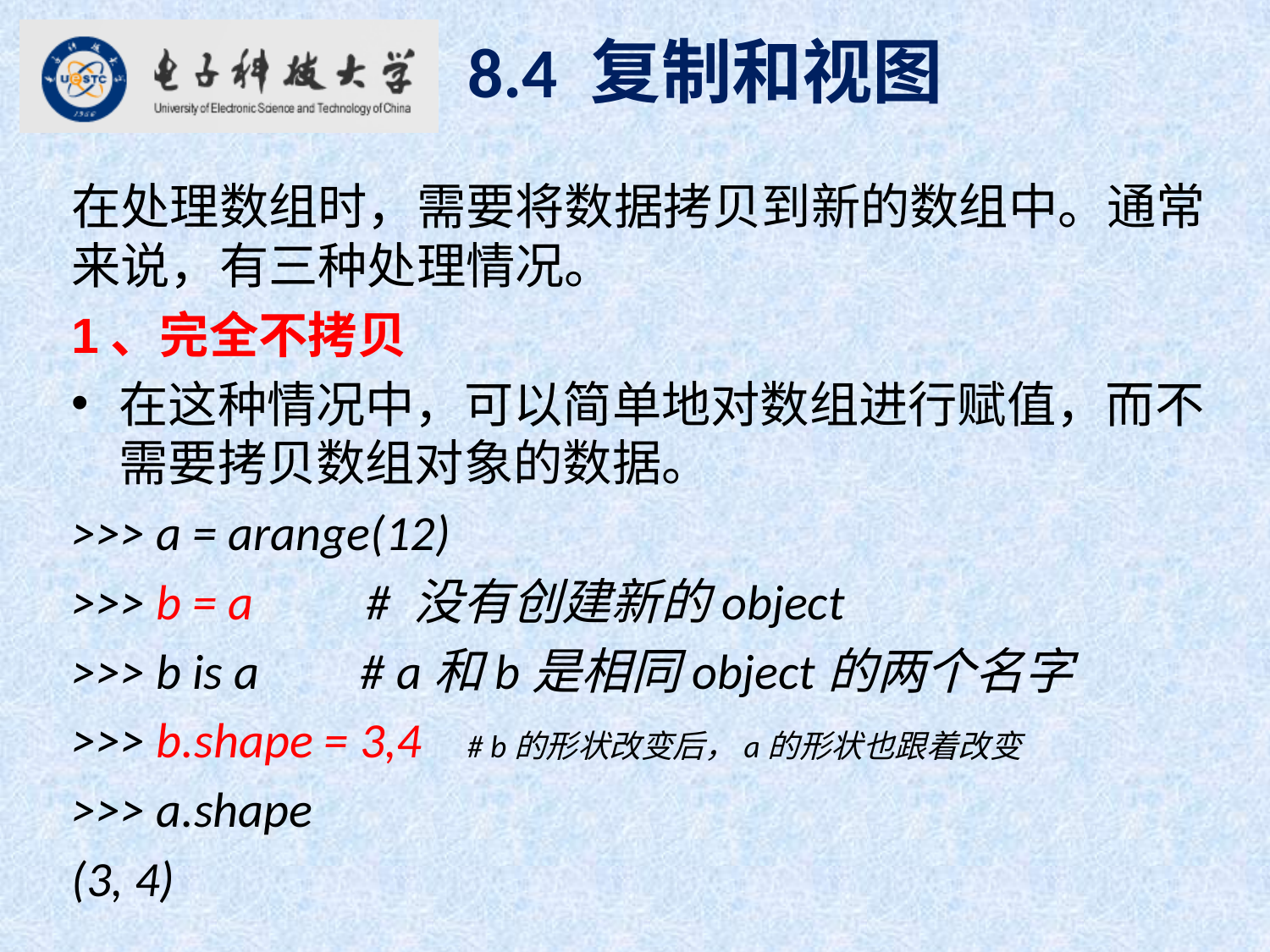

8.4 复制和视图
在处理数组时，需要将数据拷贝到新的数组中。通常来说，有三种处理情况。
1、完全不拷贝
在这种情况中，可以简单地对数组进行赋值，而不需要拷贝数组对象的数据。
>>> a = arange(12)
>>> b = a          # 没有创建新的object
>>> b is a         # a和b是相同object的两个名字
>>> b.shape = 3,4    # b的形状改变后，a的形状也跟着改变
>>> a.shape
(3, 4)